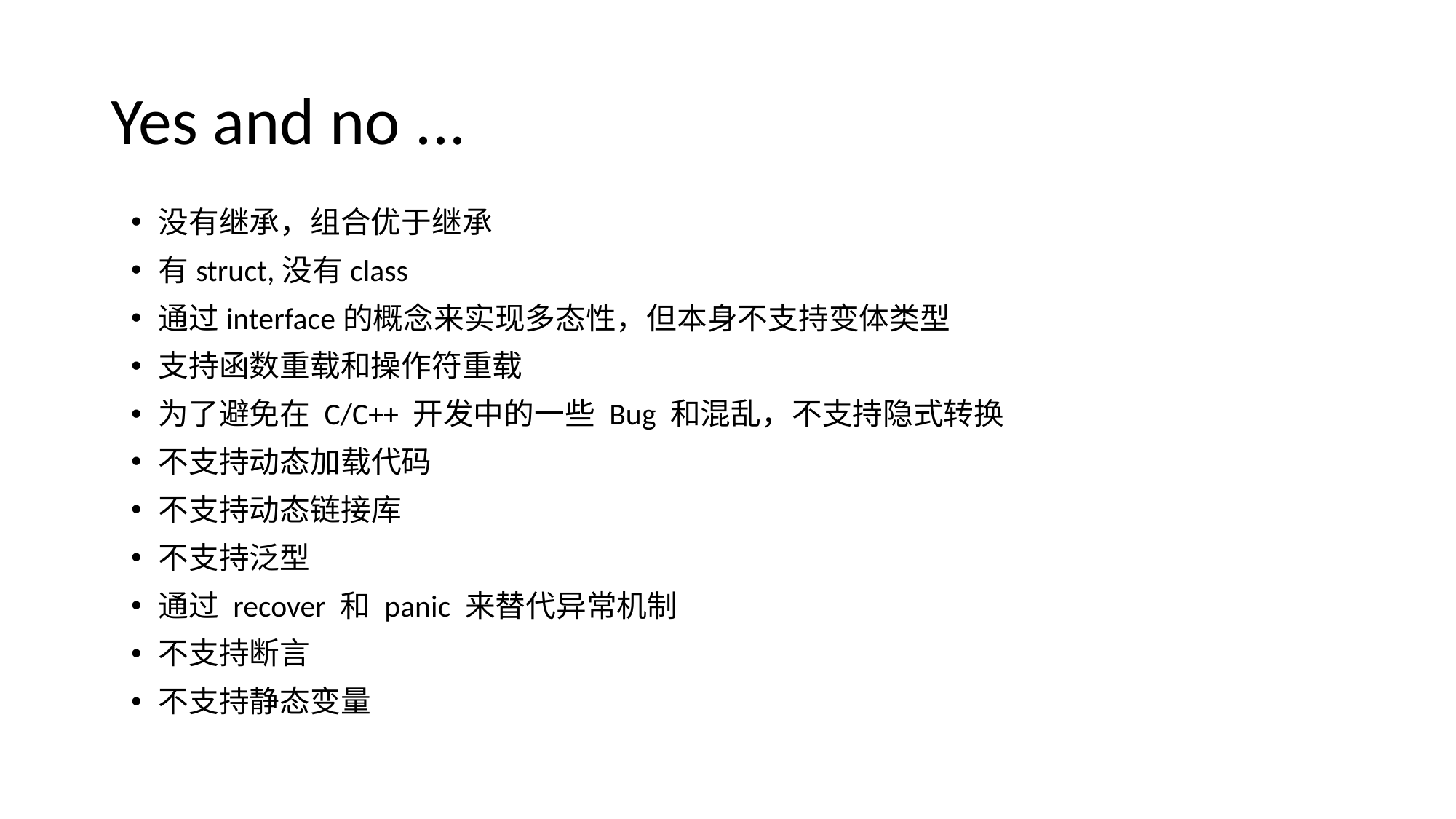

# Yes and no ...
没有继承，组合优于继承
有struct,没有class
通过interface的概念来实现多态性，但本身不支持变体类型
支持函数重载和操作符重载
为了避免在 C/C++ 开发中的一些 Bug 和混乱，不支持隐式转换
不支持动态加载代码
不支持动态链接库
不支持泛型
通过 recover 和 panic 来替代异常机制
不支持断言
不支持静态变量